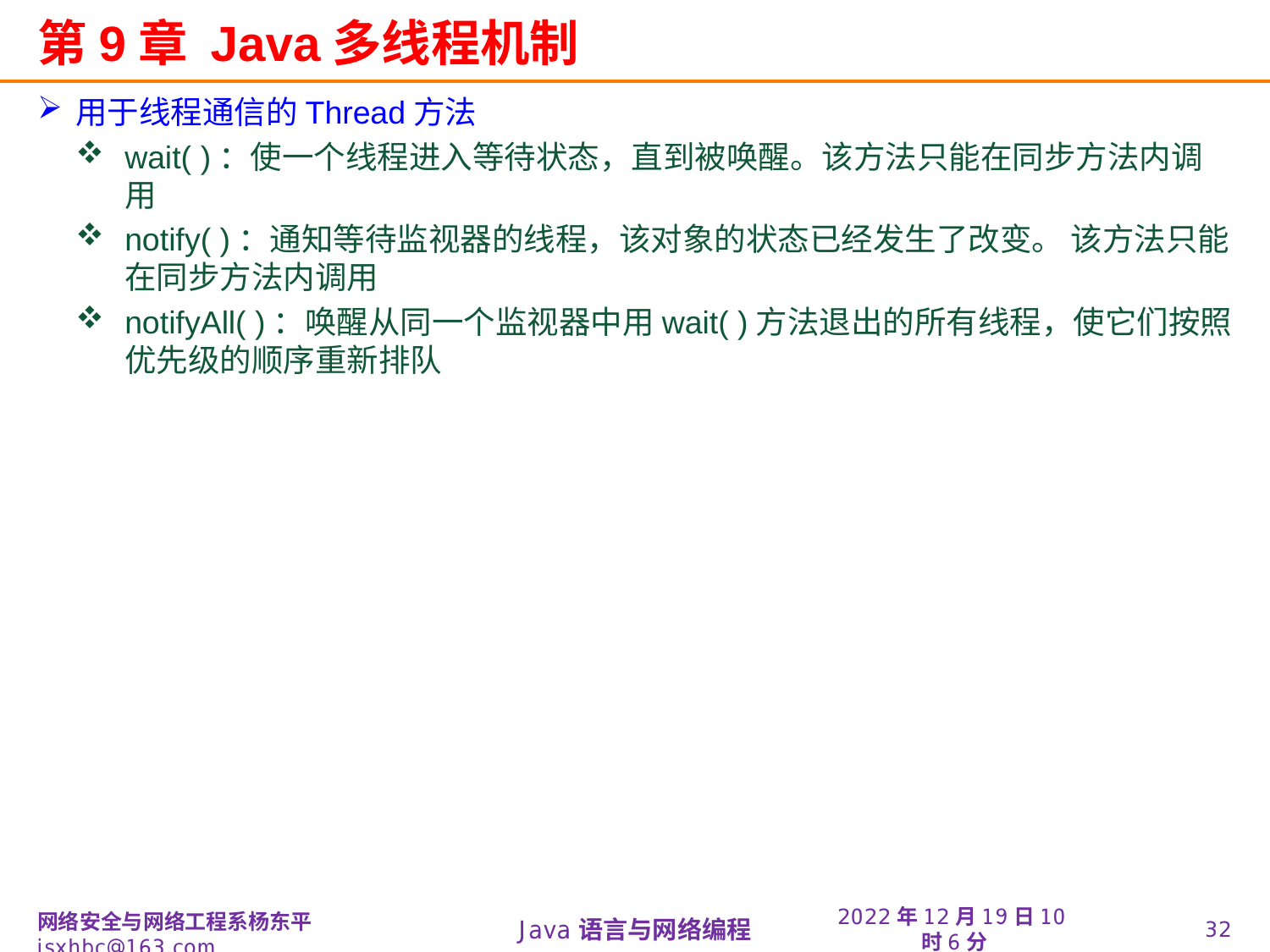

# 第9章 Java多线程机制
用于线程通信的Thread方法
wait( )：使一个线程进入等待状态，直到被唤醒。该方法只能在同步方法内调用
notify( )：通知等待监视器的线程，该对象的状态已经发生了改变。 该方法只能在同步方法内调用
notifyAll( )：唤醒从同一个监视器中用wait( )方法退出的所有线程，使它们按照优先级的顺序重新排队